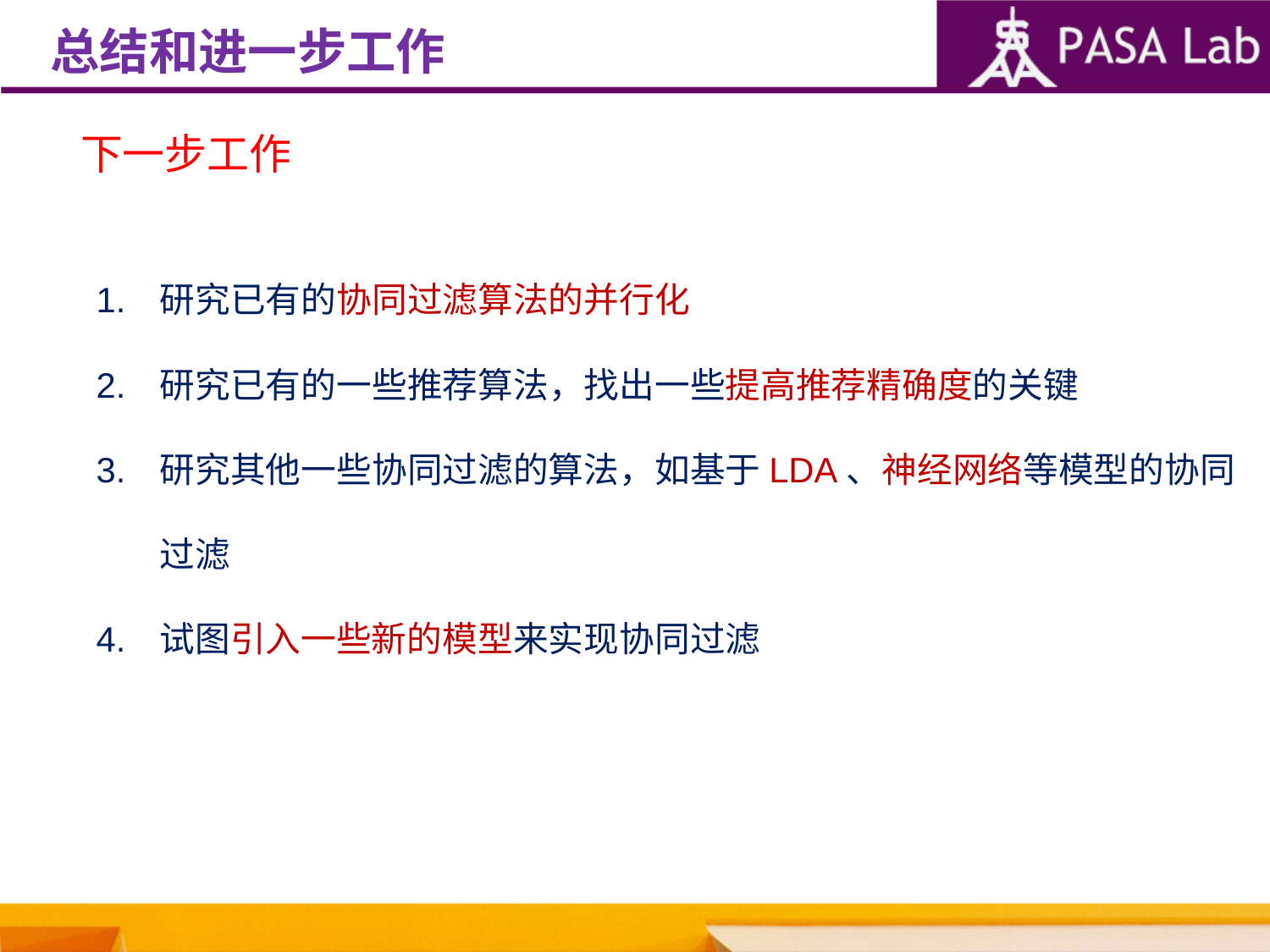

总结和进一步工作
下一步工作
研究已有的协同过滤算法的并行化
研究已有的一些推荐算法，找出一些提高推荐精确度的关键
研究其他一些协同过滤的算法，如基于LDA、神经网络等模型的协同过滤
试图引入一些新的模型来实现协同过滤